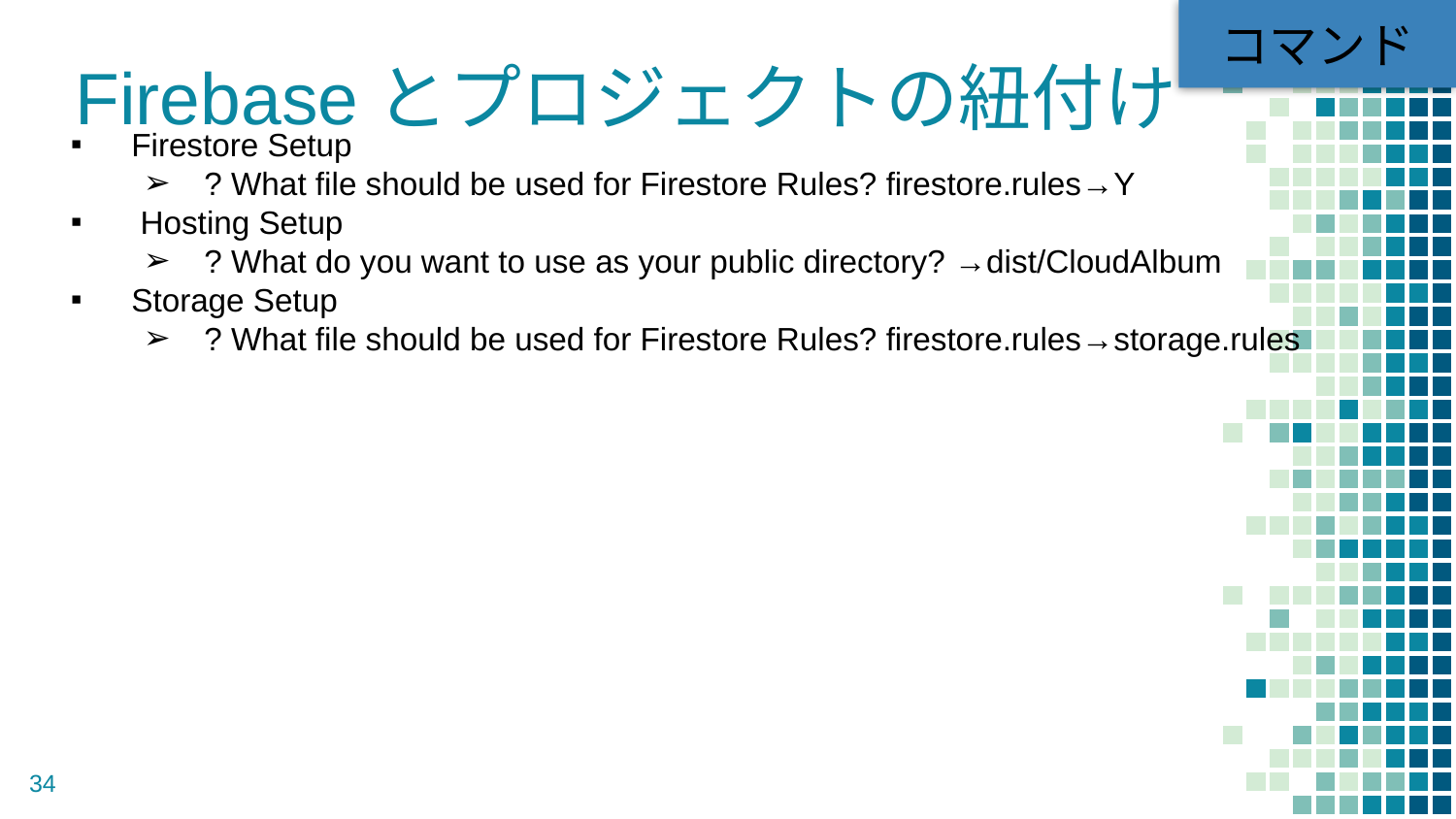

コマンド
# Firebaseとプロジェクトの紐付け
Firestore Setup
? What file should be used for Firestore Rules? firestore.rules→Y
 Hosting Setup
? What do you want to use as your public directory? →dist/CloudAlbum
Storage Setup
? What file should be used for Firestore Rules? firestore.rules→storage.rules

34